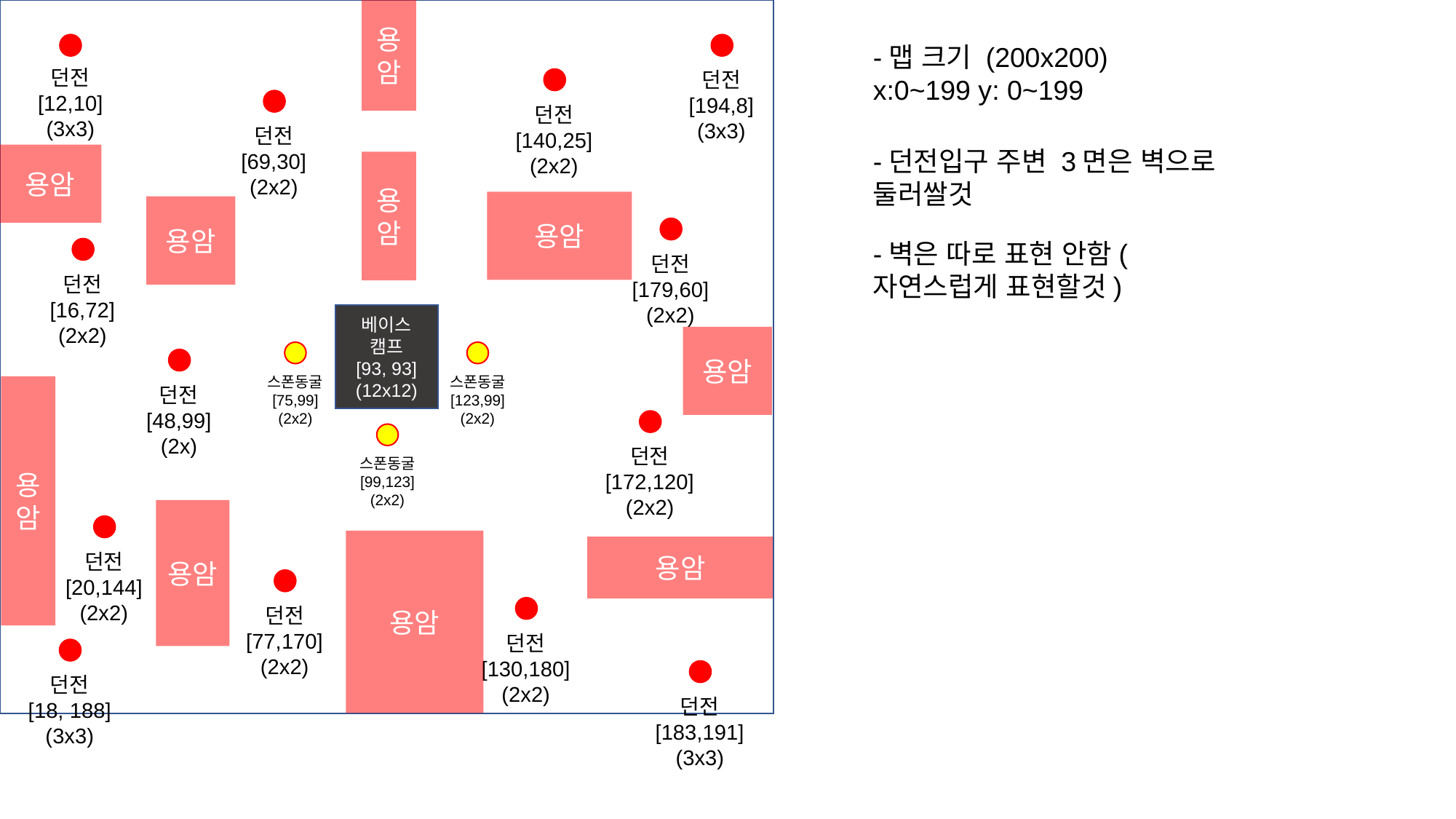

용암

-맵 크기 (200x200)
x:0~199 y: 0~199
던전
[12,10]
(3x3)
던전
[194,8]
(3x3)

던전
[140,25]
(2x2)
던전
[69,30]
(2x2)
-던전입구 주변 3면은 벽으로 둘러쌀것
용암
용암
용암
용암

-벽은 따로 표현 안함(자연스럽게 표현할것)

던전
[179,60]
(2x2)
던전
[16,72]
(2x2)
베이스
캠프
[93, 93]
(12x12)
용암

스폰동굴 [75,99]
(2x2)
스폰동굴 [123,99]
(2x2)
용암
던전
[48,99]
(2x)

던전
[172,120]
(2x2)
스폰동굴 [99,123]
(2x2)
용암

용암
용암
던전
[20,144]
(2x2)

던전
[77,170]
(2x2)

던전
[130,180]
(2x2)

던전
[18, 188]
(3x3)
던전
[183,191]
(3x3)